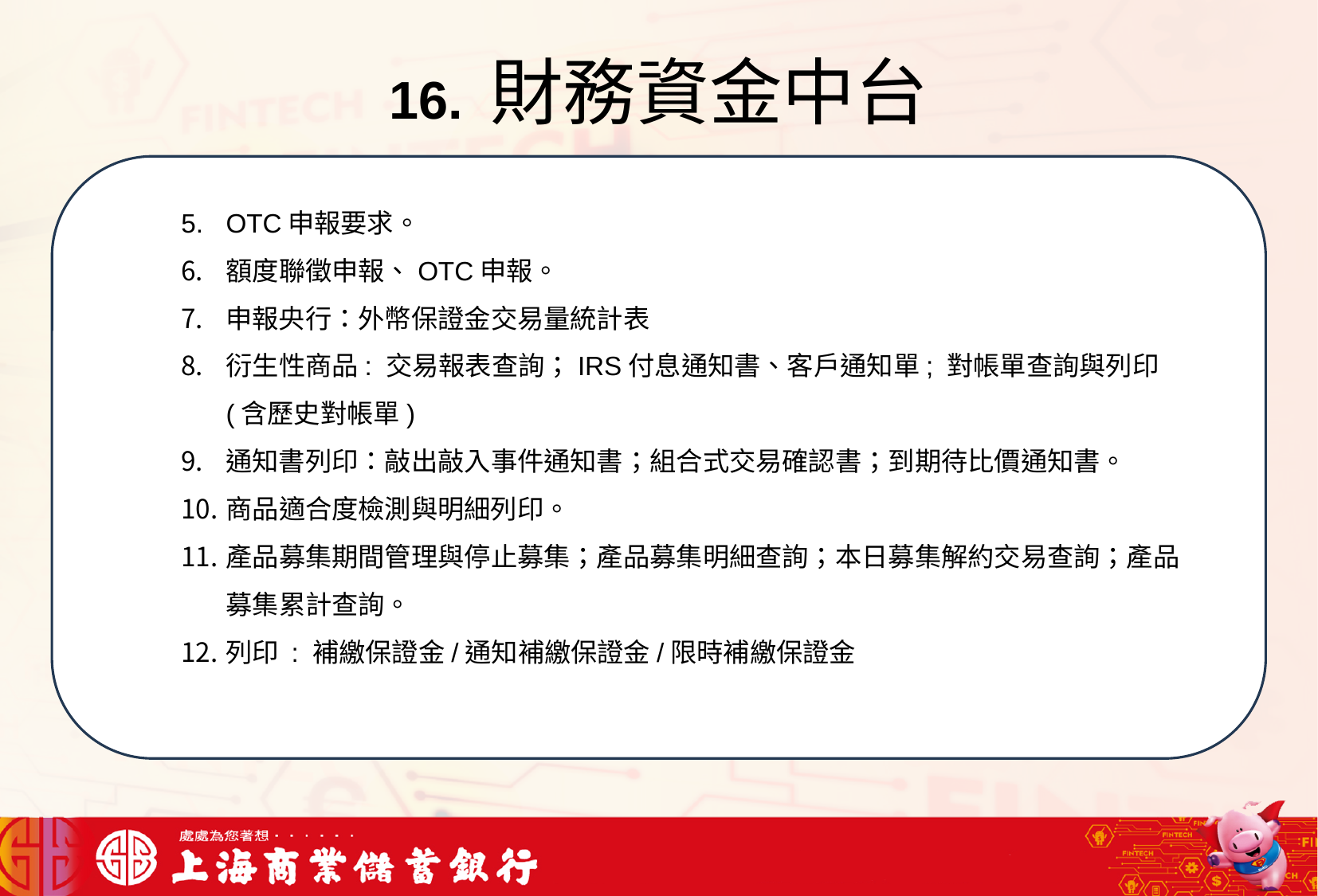

# 16. 財務資金中台
的答案回覆用戶

OTC申報要求。
額度聯徵申報、OTC申報。
申報央行：外幣保證金交易量統計表
衍生性商品: 交易報表查詢；IRS付息通知書、客戶通知單; 對帳單查詢與列印(含歷史對帳單)
通知書列印：敲出敲入事件通知書；組合式交易確認書；到期待比價通知書。
商品適合度檢測與明細列印。
產品募集期間管理與停止募集；產品募集明細查詢；本日募集解約交易查詢；產品募集累計查詢。
列印 : 補繳保證金/通知補繳保證金/限時補繳保證金